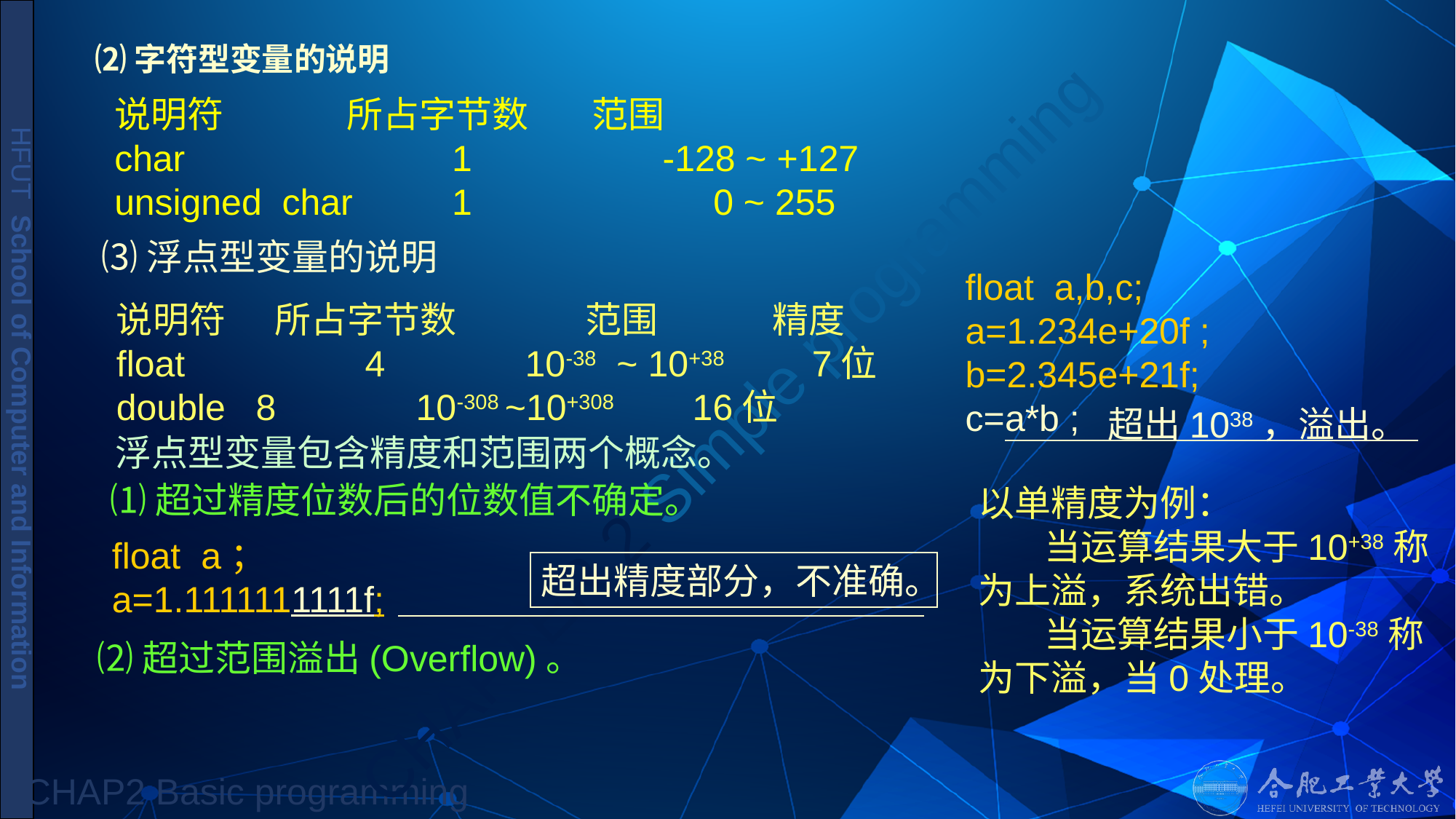

# ⑵字符型变量的说明
说明符               所占字节数	     范围
char			 1	           -128 ~ +127
unsigned  char	 1	                0 ~ 255
⑶浮点型变量的说明
float  a,b,c;
a=1.234e+20f ;
b=2.345e+21f;
c=a*b ;
说明符      所占字节数	    范围              精度
float		   4	        10-38  ~ 10+38	       7位
double	   8	        10-308 ~10+308	   16位
超出1038，溢出。
浮点型变量包含精度和范围两个概念。
⑴超过精度位数后的位数值不确定。
以单精度为例：
       当运算结果大于10+38称
为上溢，系统出错。
       当运算结果小于10-38称
为下溢，当0处理。
float  a；
a=1.1111111111f;
超出精度部分，不准确。
⑵超过范围溢出(Overflow)。